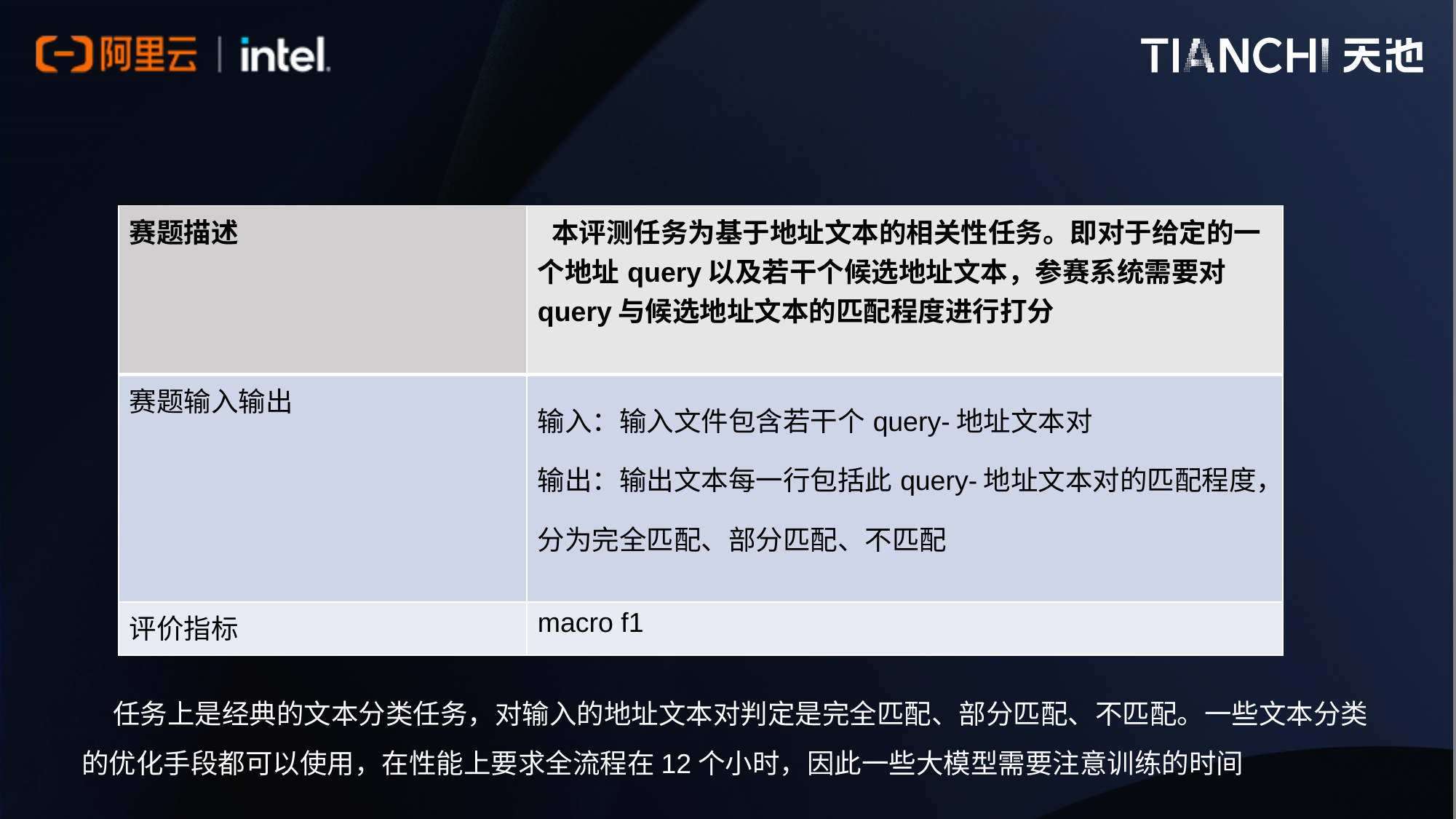

| 赛题描述 | 本评测任务为基于地址文本的相关性任务。即对于给定的一个地址query以及若干个候选地址文本，参赛系统需要对query与候选地址文本的匹配程度进行打分 |
| --- | --- |
| 赛题输入输出 | 输入：输入文件包含若干个query-地址文本对 输出：输出文本每一行包括此query-地址文本对的匹配程度，分为完全匹配、部分匹配、不匹配 |
| 评价指标 | macro f1 |
    任务上是经典的文本分类任务，对输入的地址文本对判定是完全匹配、部分匹配、不匹配。一些文本分类的优化手段都可以使用，在性能上要求全流程在12个小时，因此一些大模型需要注意训练的时间